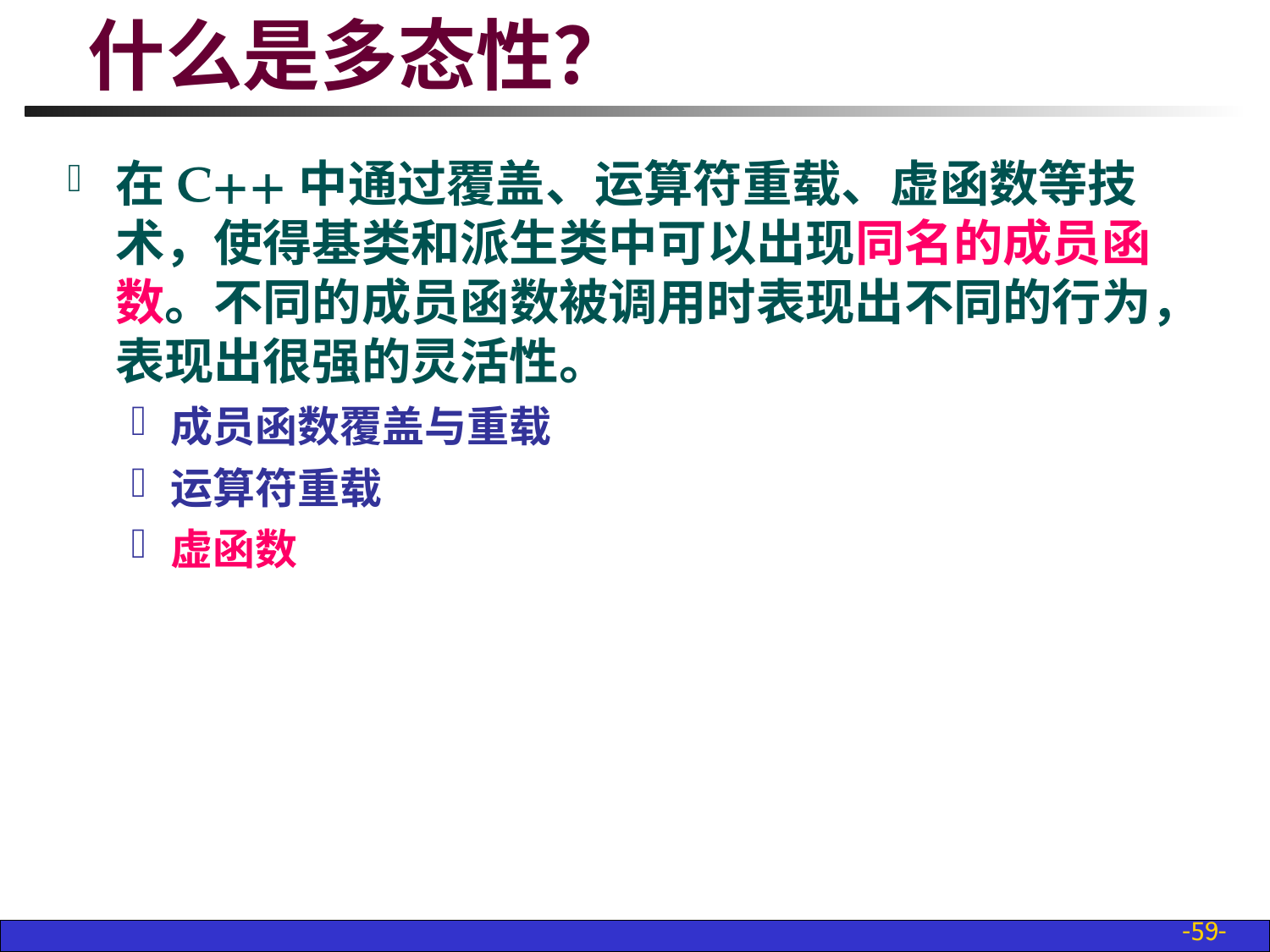

# 什么是多态性？
在C++中通过覆盖、运算符重载、虚函数等技术，使得基类和派生类中可以出现同名的成员函数。不同的成员函数被调用时表现出不同的行为，表现出很强的灵活性。
成员函数覆盖与重载
运算符重载
虚函数
-59-